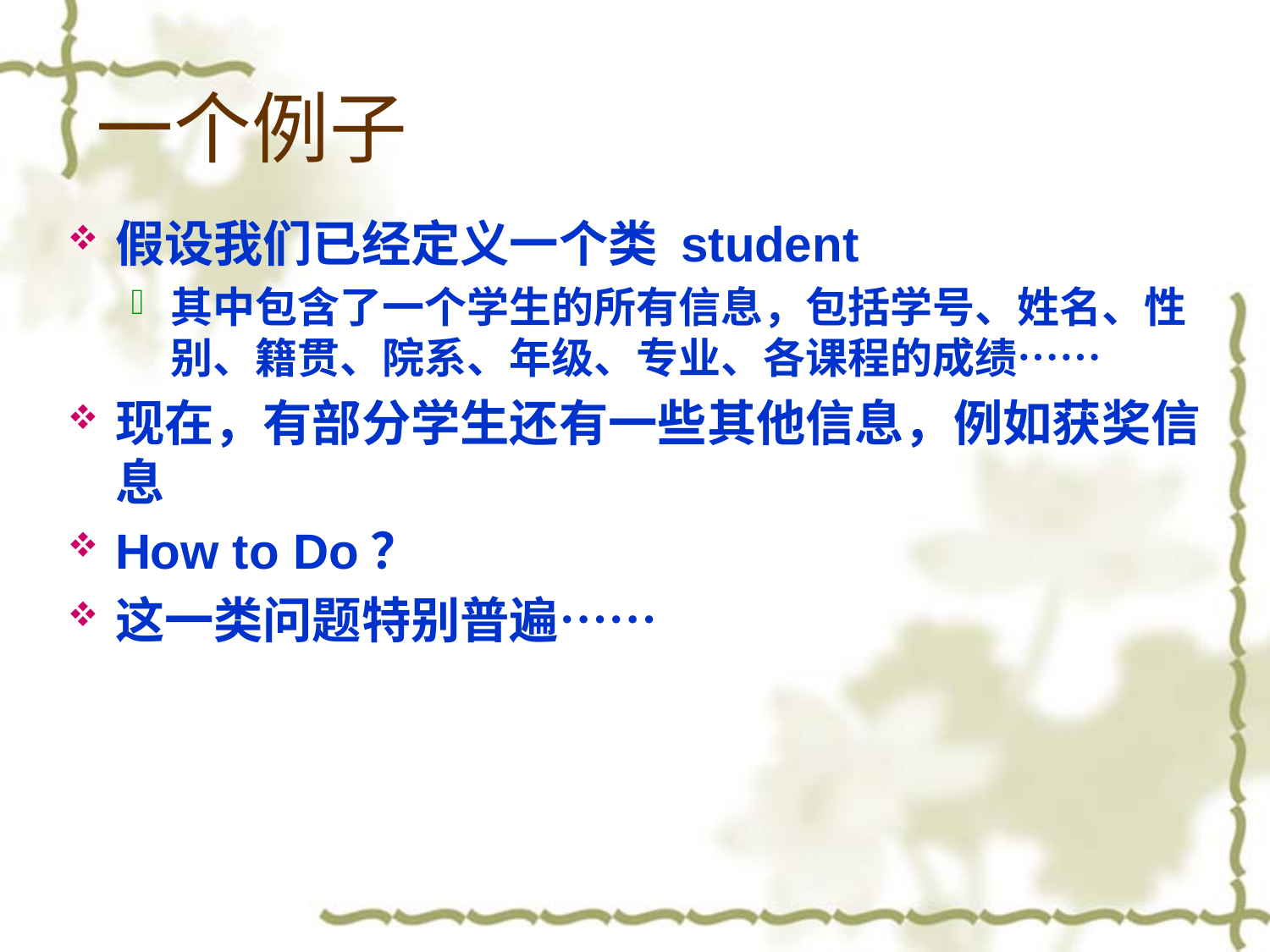

# 一个例子
假设我们已经定义一个类 student
其中包含了一个学生的所有信息，包括学号、姓名、性别、籍贯、院系、年级、专业、各课程的成绩……
现在，有部分学生还有一些其他信息，例如获奖信息
How to Do？
这一类问题特别普遍……